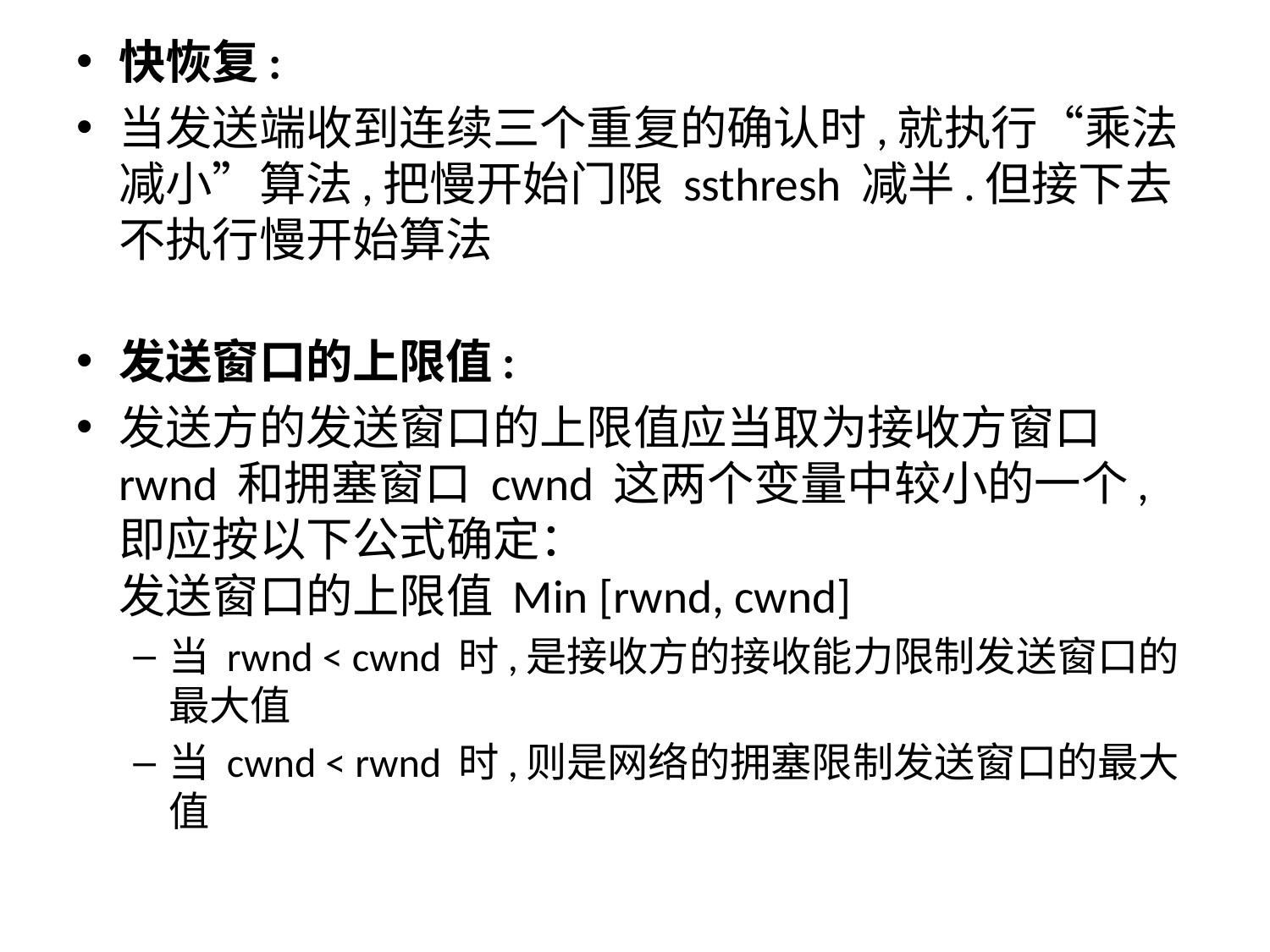

快恢复:
当发送端收到连续三个重复的确认时,就执行“乘法减小”算法,把慢开始门限 ssthresh 减半.但接下去不执行慢开始算法
发送窗口的上限值:
发送方的发送窗口的上限值应当取为接收方窗口 rwnd 和拥塞窗口 cwnd 这两个变量中较小的一个,即应按以下公式确定：
发送窗口的上限值 Min [rwnd, cwnd]
当 rwnd < cwnd 时,是接收方的接收能力限制发送窗口的最大值
当 cwnd < rwnd 时,则是网络的拥塞限制发送窗口的最大值